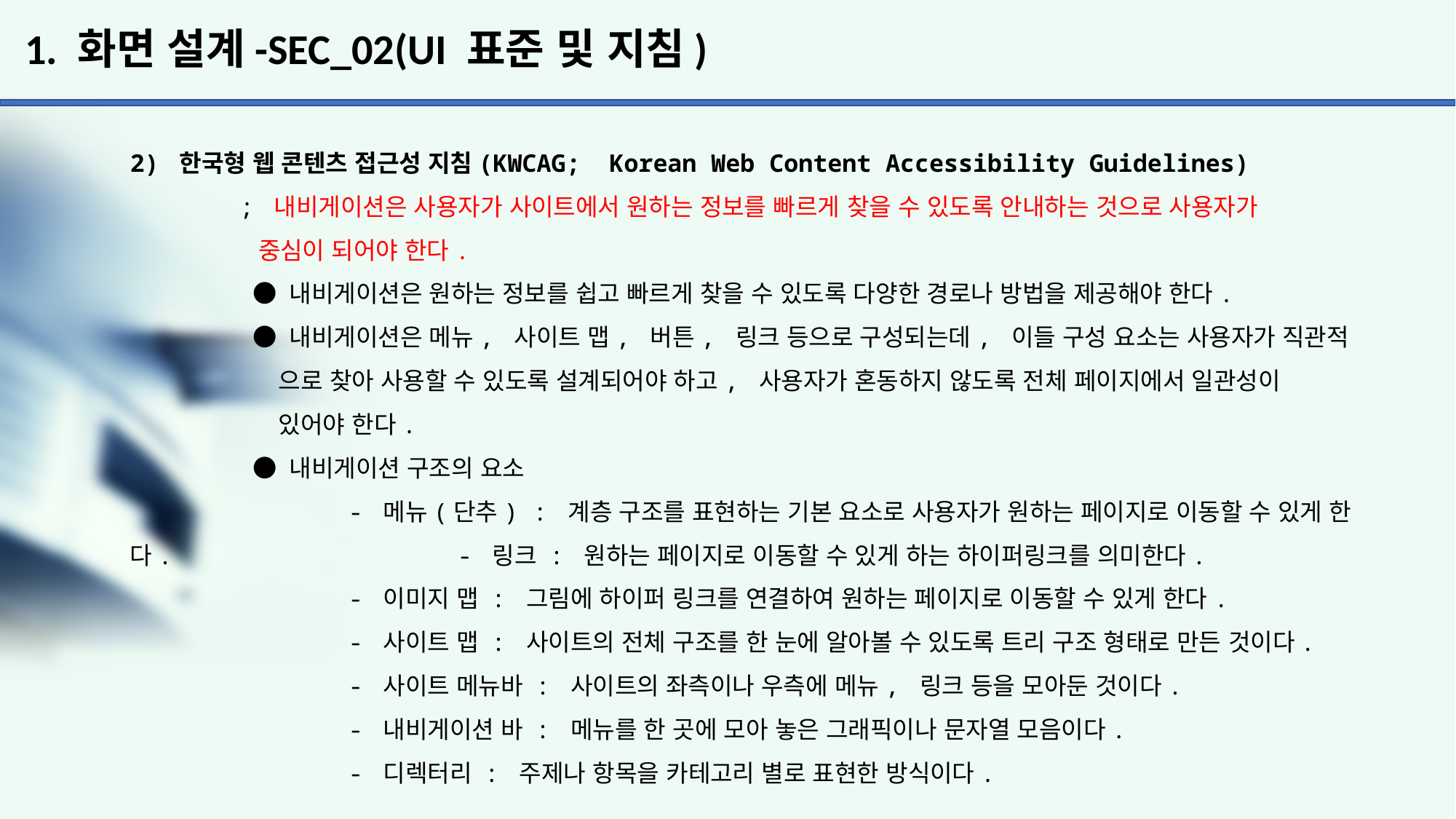

# 1. 화면 설계-SEC_02(UI 표준 및 지침)
2) 한국형 웹 콘텐츠 접근성 지침(KWCAG;  Korean Web Content Accessibility Guidelines)
	; 내비게이션은 사용자가 사이트에서 원하는 정보를 빠르게 찾을 수 있도록 안내하는 것으로 사용자가
	  중심이 되어야 한다.
	  ● 내비게이션은 원하는 정보를 쉽고 빠르게 찾을 수 있도록 다양한 경로나 방법을 제공해야 한다.
	  ● 내비게이션은 메뉴, 사이트 맵, 버튼, 링크 등으로 구성되는데, 이들 구성 요소는 사용자가 직관적
	     으로 찾아 사용할 수 있도록 설계되어야 하고, 사용자가 혼동하지 않도록 전체 페이지에서 일관성이
	     있어야 한다.
	  ● 내비게이션 구조의 요소
		- 메뉴(단추) : 계층 구조를 표현하는 기본 요소로 사용자가 원하는 페이지로 이동할 수 있게 한다. 			- 링크 : 원하는 페이지로 이동할 수 있게 하는 하이퍼링크를 의미한다.
		- 이미지 맵 : 그림에 하이퍼 링크를 연결하여 원하는 페이지로 이동할 수 있게 한다.
	 	- 사이트 맵 : 사이트의 전체 구조를 한 눈에 알아볼 수 있도록 트리 구조 형태로 만든 것이다.
		- 사이트 메뉴바 : 사이트의 좌측이나 우측에 메뉴, 링크 등을 모아둔 것이다.
		- 내비게이션 바 : 메뉴를 한 곳에 모아 놓은 그래픽이나 문자열 모음이다.
		- 디렉터리 : 주제나 항목을 카테고리 별로 표현한 방식이다.